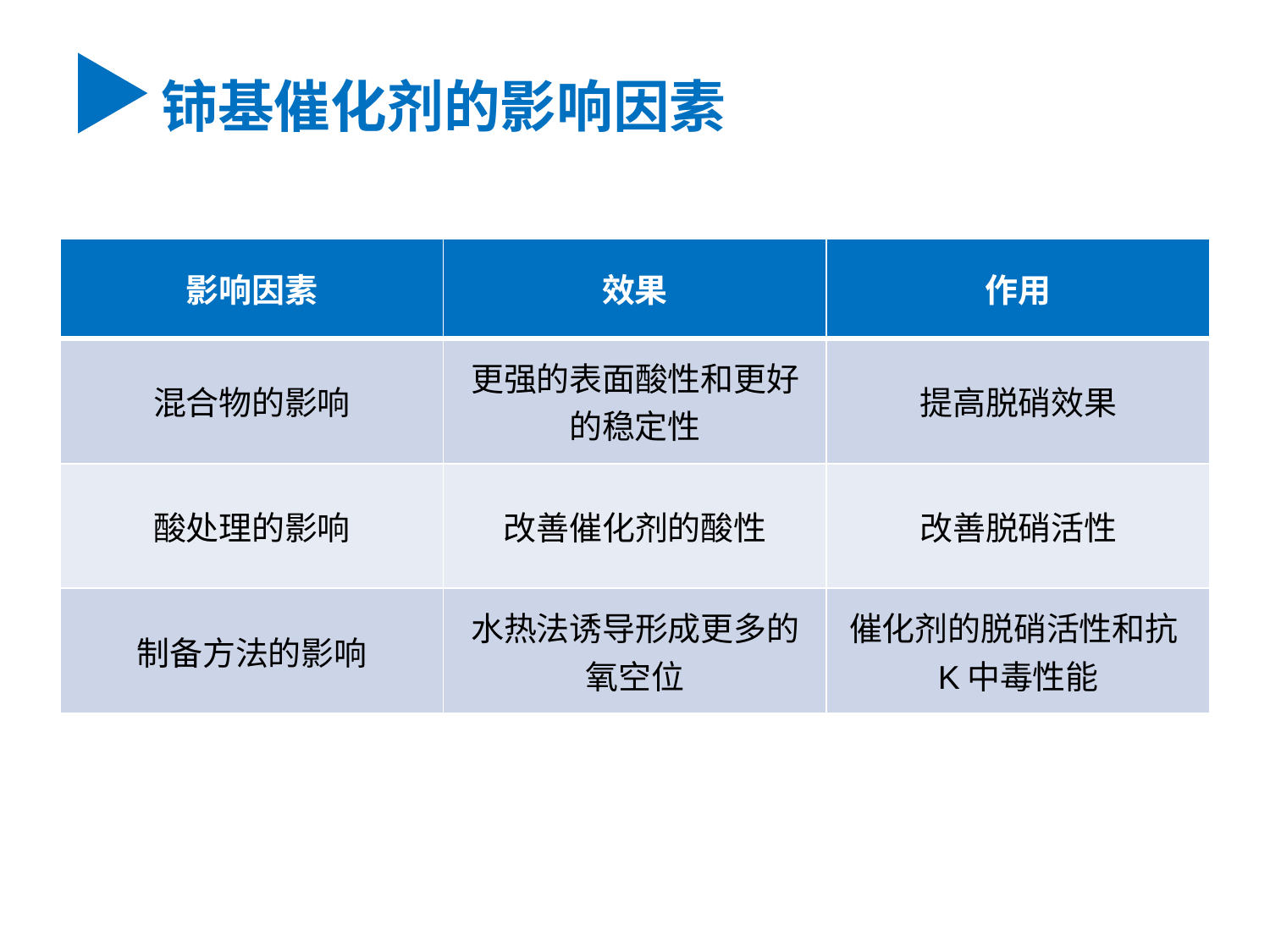

铈基催化剂的影响因素

| 影响因素 | 效果 | 作用 |
| --- | --- | --- |
| 混合物的影响 | 更强的表面酸性和更好的稳定性 | 提高脱硝效果 |
| 酸处理的影响 | 改善催化剂的酸性 | 改善脱硝活性 |
| 制备方法的影响 | 水热法诱导形成更多的氧空位 | 催化剂的脱硝活性和抗K中毒性能 |